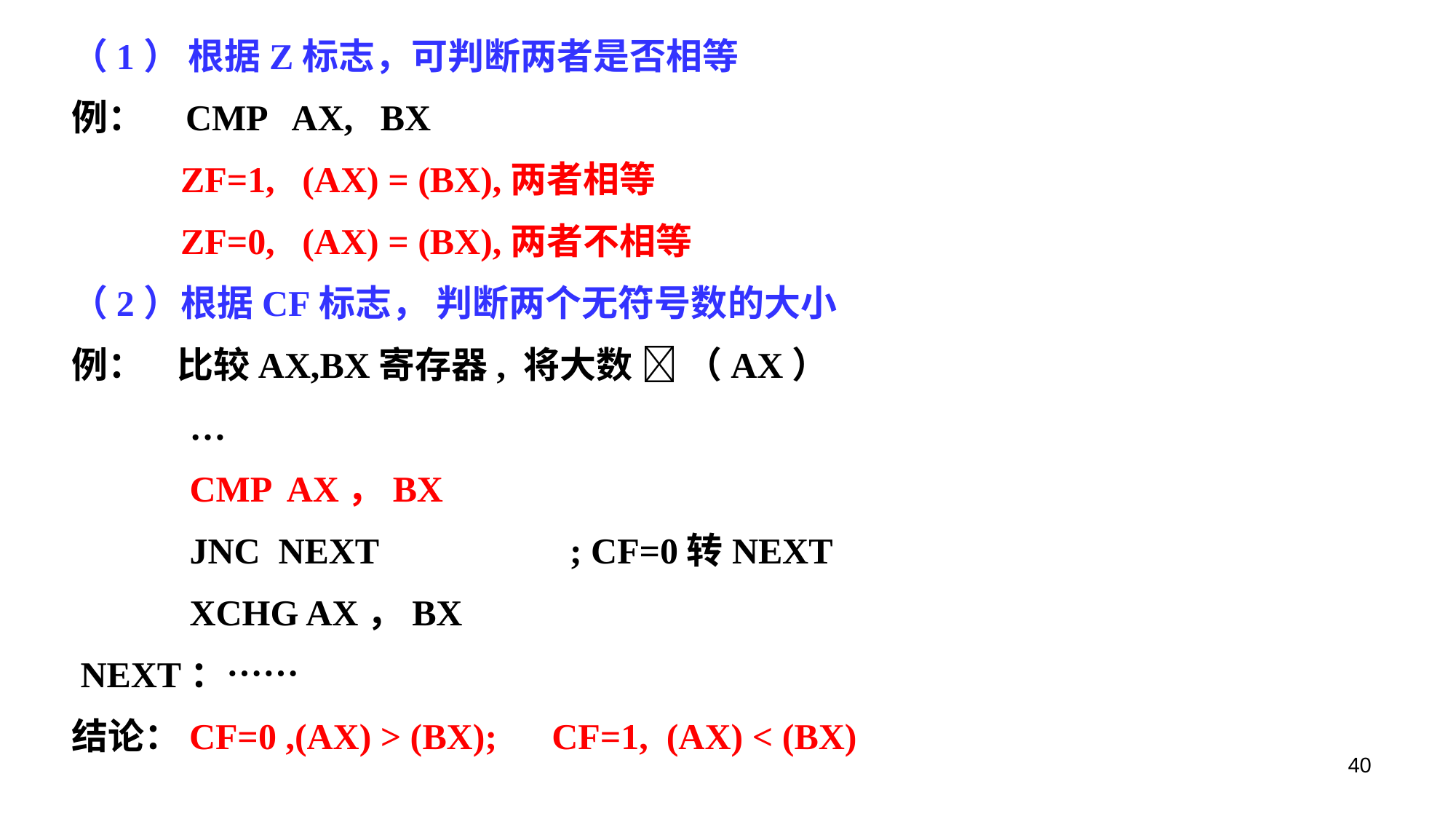

（1） 根据Z标志，可判断两者是否相等
例：    CMP   AX,   BX
	ZF=1,   (AX) = (BX),两者相等
	ZF=0,   (AX) = (BX),两者不相等
（2）	根据CF标志， 判断两个无符号数的大小
例：    比较AX,BX寄存器, 将大数 → （AX）
	 …
   	 CMP  AX，BX
 	 JNC  NEXT                     ; CF=0转NEXT
   	 XCHG AX，BX
 NEXT：……
结论：CF=0 ,(AX) > (BX);      CF=1,  (AX) < (BX)
40